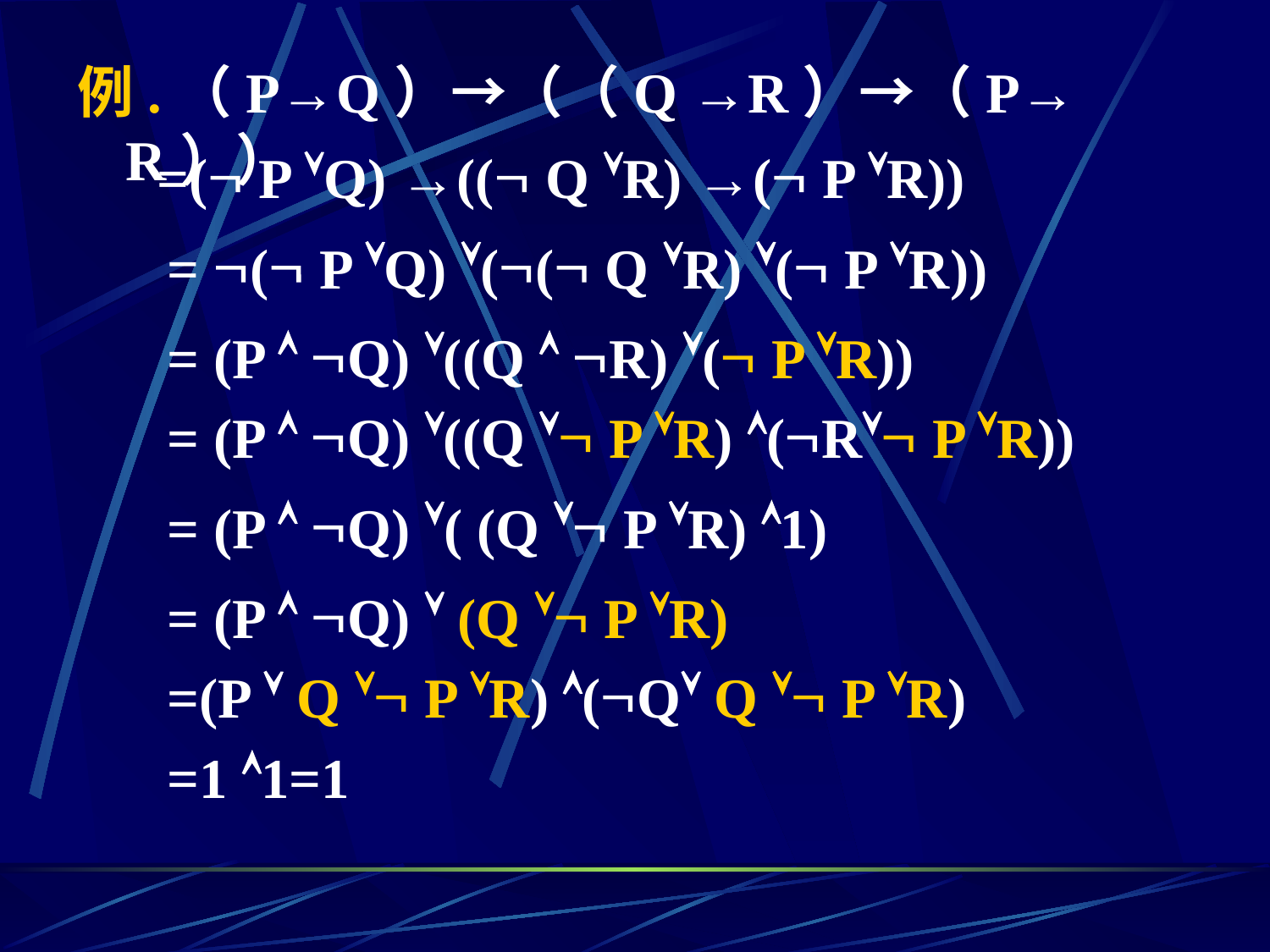

例.（P→Q）→（（Q →R）→（P→R））

=(¬ P ∨Q) →((¬ Q ∨R) →(¬ P ∨R))

= ¬(¬ P ∨Q) ∨(¬(¬ Q ∨R) ∨(¬ P ∨R))

= (P ∧ ¬Q) ∨((Q ∧ ¬R) ∨(¬ P ∨R))

= (P ∧ ¬Q) ∨((Q ∨¬ P ∨R) ∧(¬R∨¬ P ∨R))

= (P ∧ ¬Q) ∨( (Q ∨¬ P ∨R) ∧1)

= (P ∧ ¬Q) ∨ (Q ∨¬ P ∨R)

=(P ∨ Q ∨¬ P ∨R) ∧(¬Q∨ Q ∨¬ P ∨R)

=1 ∧1=1

35